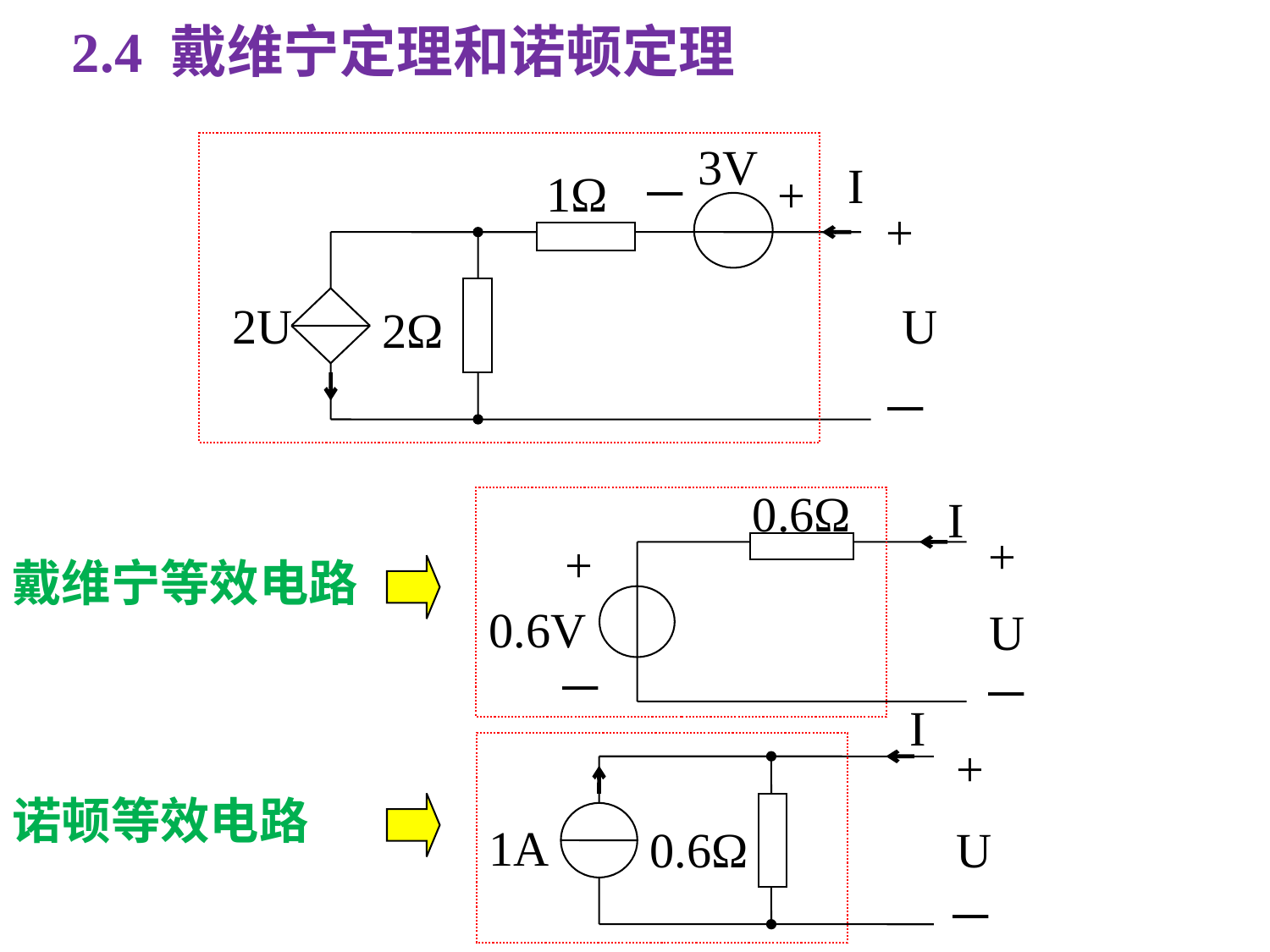

2.4 戴维宁定理和诺顿定理
3V
I
1Ω
－
+

+

2U

U
2Ω

－

0.6Ω
I
+
+

0.6V
U
－
－

戴维宁等效电路

I
+

1A
0.6Ω
U

－

诺顿等效电路